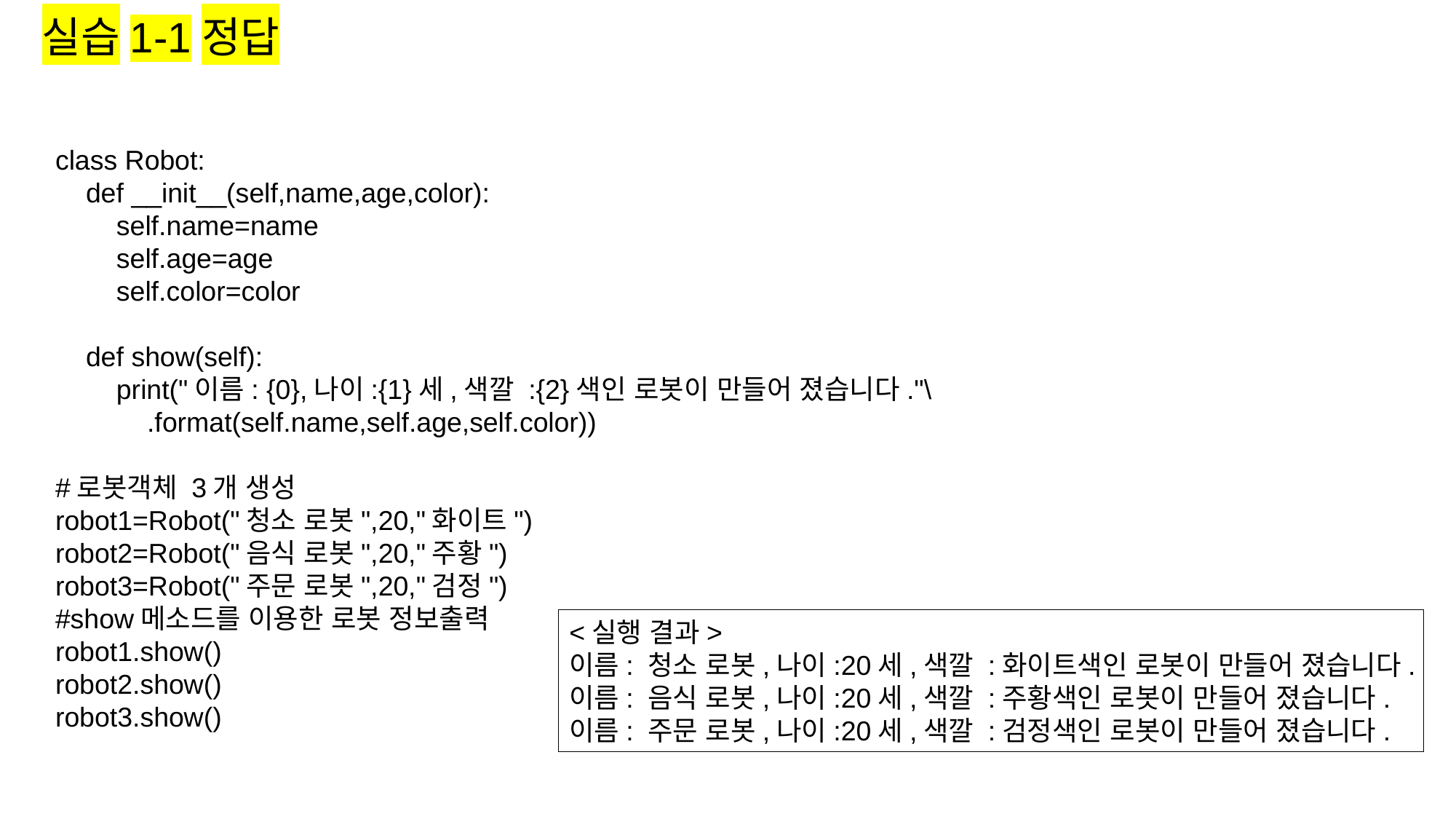

실습1-1정답
class Robot:
    def __init__(self,name,age,color):
        self.name=name
        self.age=age
        self.color=color

    def show(self):
        print("이름: {0},나이:{1}세,색깔 :{2}색인 로봇이 만들어 졌습니다."\
            .format(self.name,self.age,self.color))

#로봇객체 3개 생성
robot1=Robot("청소 로봇",20,"화이트")
robot2=Robot("음식 로봇",20,"주황")
robot3=Robot("주문 로봇",20,"검정")
#show메소드를 이용한 로봇 정보출력
robot1.show()
robot2.show()
robot3.show()
<실행 결과>
이름: 청소 로봇,나이:20세,색깔 :화이트색인 로봇이 만들어 졌습니다.
이름: 음식 로봇,나이:20세,색깔 :주황색인 로봇이 만들어 졌습니다.
이름: 주문 로봇,나이:20세,색깔 :검정색인 로봇이 만들어 졌습니다.